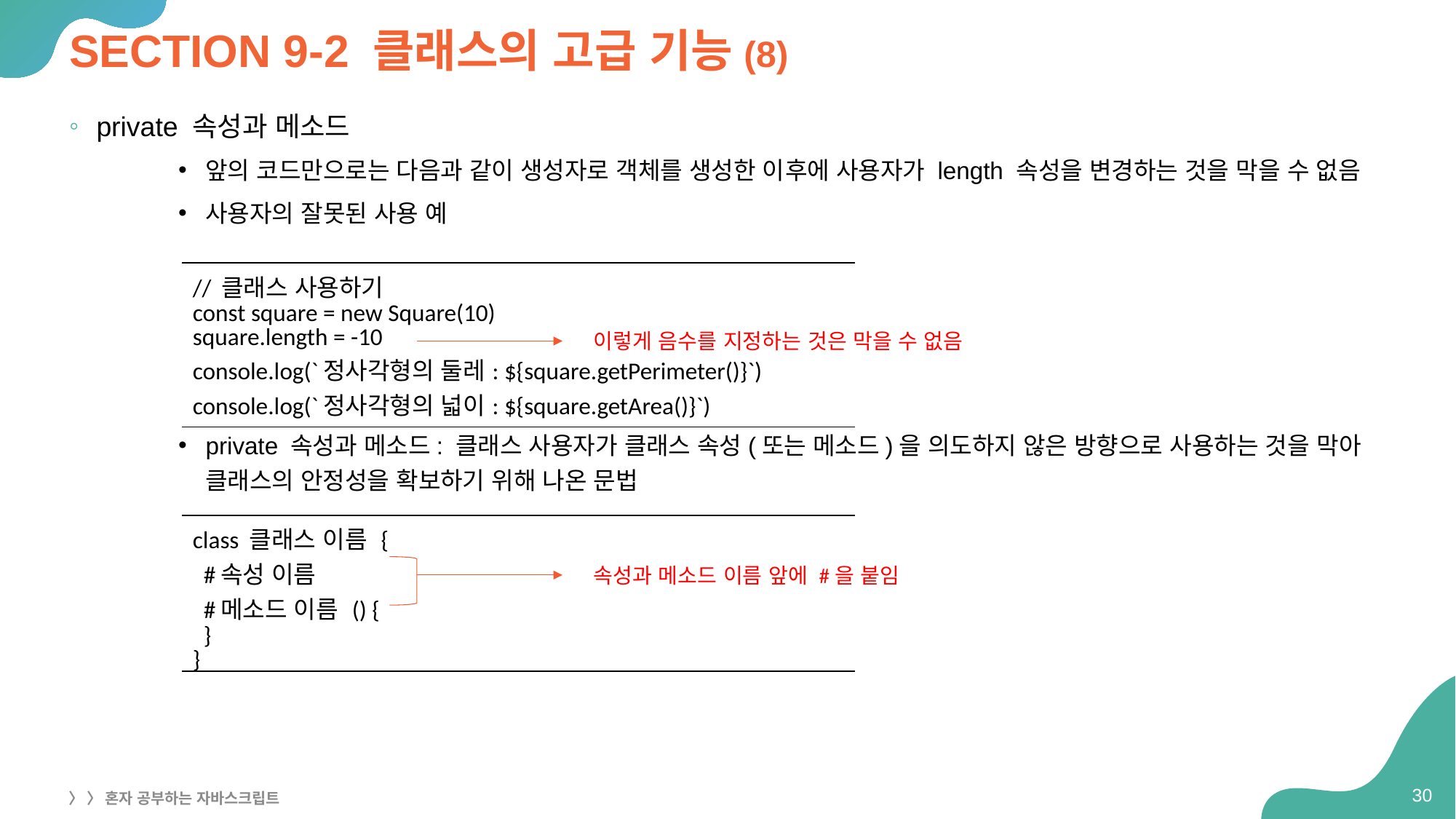

# SECTION 9-2 클래스의 고급 기능(8)
private 속성과 메소드
앞의 코드만으로는 다음과 같이 생성자로 객체를 생성한 이후에 사용자가 length 속성을 변경하는 것을 막을 수 없음
사용자의 잘못된 사용 예

private 속성과 메소드: 클래스 사용자가 클래스 속성(또는 메소드)을 의도하지 않은 방향으로 사용하는 것을 막아 클래스의 안정성을 확보하기 위해 나온 문법
| // 클래스 사용하기 const square = new Square(10) square.length = -10 console.log(`정사각형의 둘레: ${square.getPerimeter()}`) console.log(`정사각형의 넓이: ${square.getArea()}`) |
| --- |
이렇게 음수를 지정하는 것은 막을 수 없음
| class 클래스 이름 { #속성 이름 #메소드 이름 () { } } |
| --- |

속성과 메소드 이름 앞에 #을 붙임
30
〉 〉 혼자 공부하는 자바스크립트